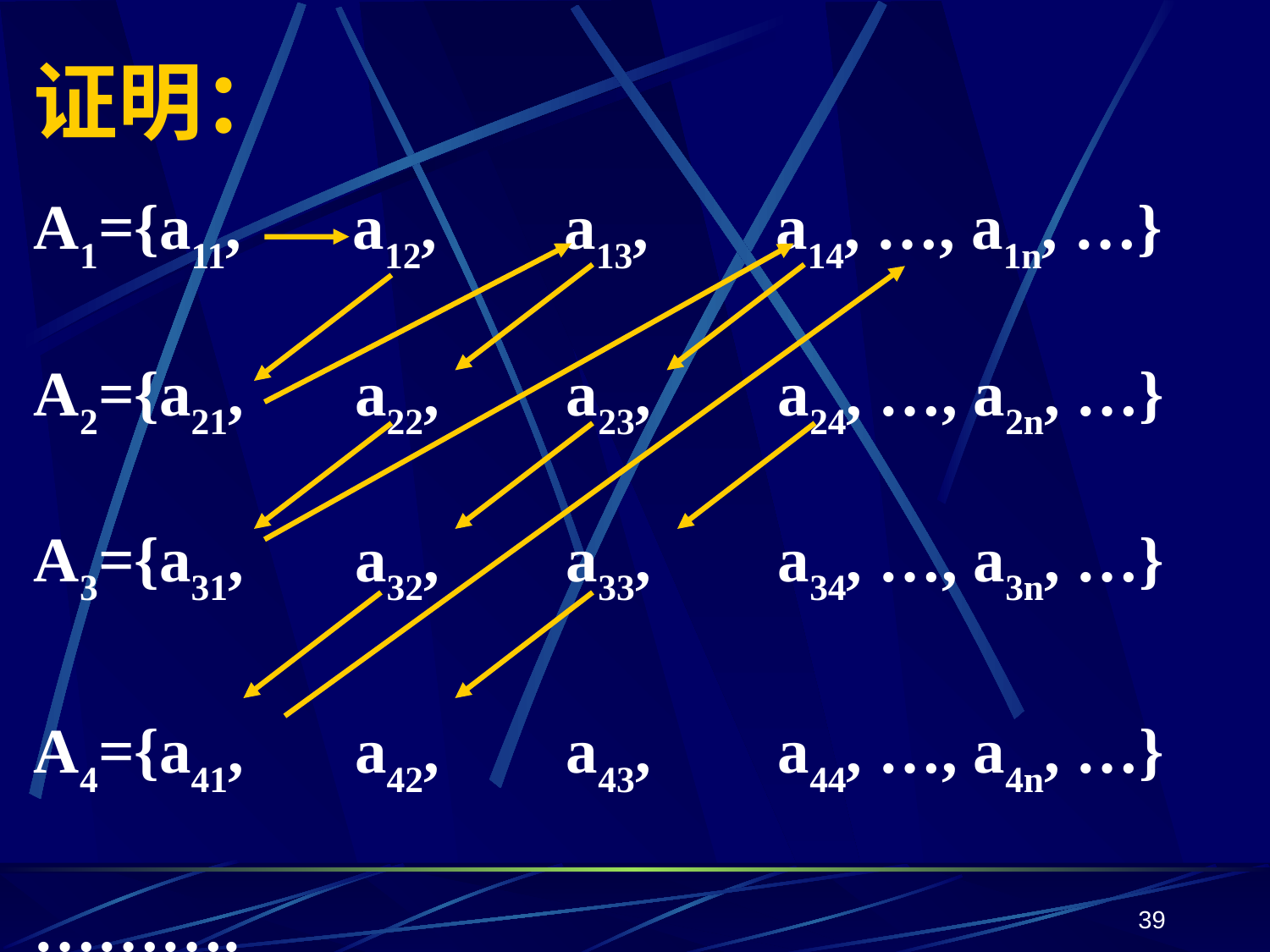

# 证明：
A1={a11,       a12,        a13,        a14, …, a1n, …}
A2={a21,       a22,        a23,        a24, …, a2n, …}
A3={a31,       a32,        a33,        a34, …, a3n, …}

A4={a41,       a42,        a43,        a44, …, a4n, …}
……….

39